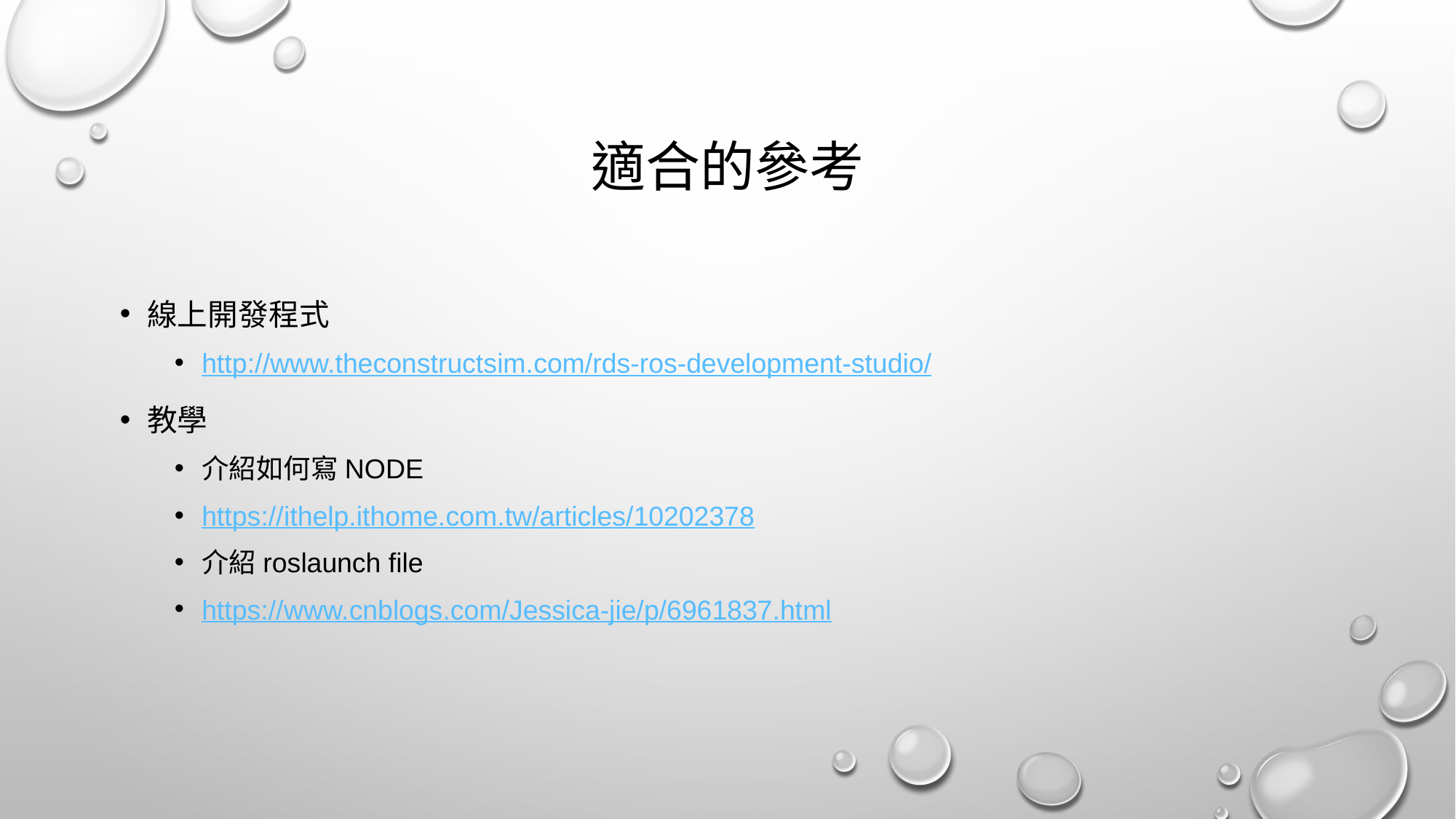

# 適合的參考
線上開發程式
http://www.theconstructsim.com/rds-ros-development-studio/
教學
介紹如何寫NODE
https://ithelp.ithome.com.tw/articles/10202378
介紹roslaunch file
https://www.cnblogs.com/Jessica-jie/p/6961837.html